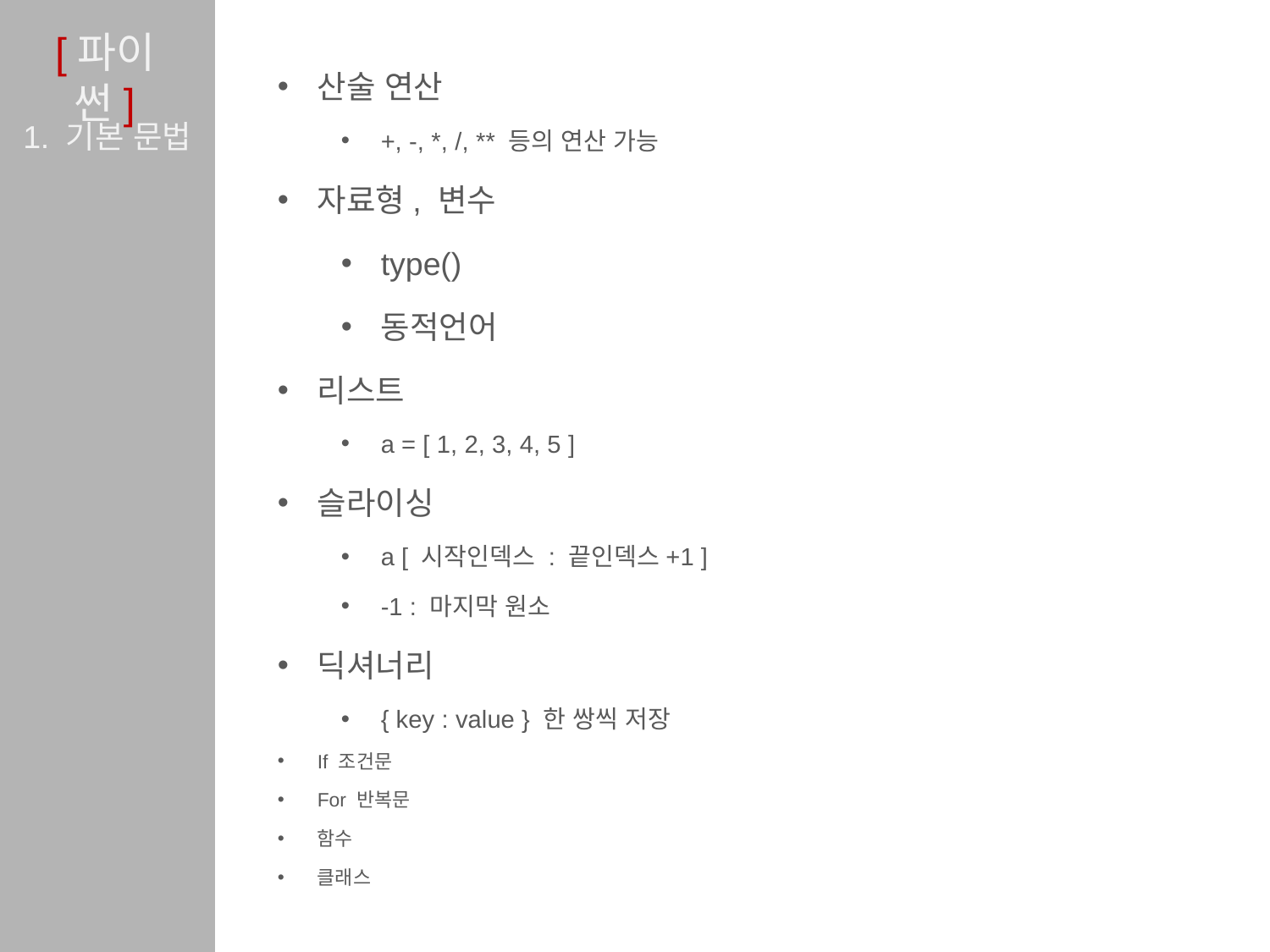

산술 연산
+, -, *, /, ** 등의 연산 가능
자료형, 변수
type()
동적언어
리스트
a = [ 1, 2, 3, 4, 5 ]
슬라이싱
a [ 시작인덱스 : 끝인덱스+1 ]
-1 : 마지막 원소
딕셔너리
{ key : value } 한 쌍씩 저장
If 조건문
For 반복문
함수
클래스
# [파이썬]

1. 기본 문법